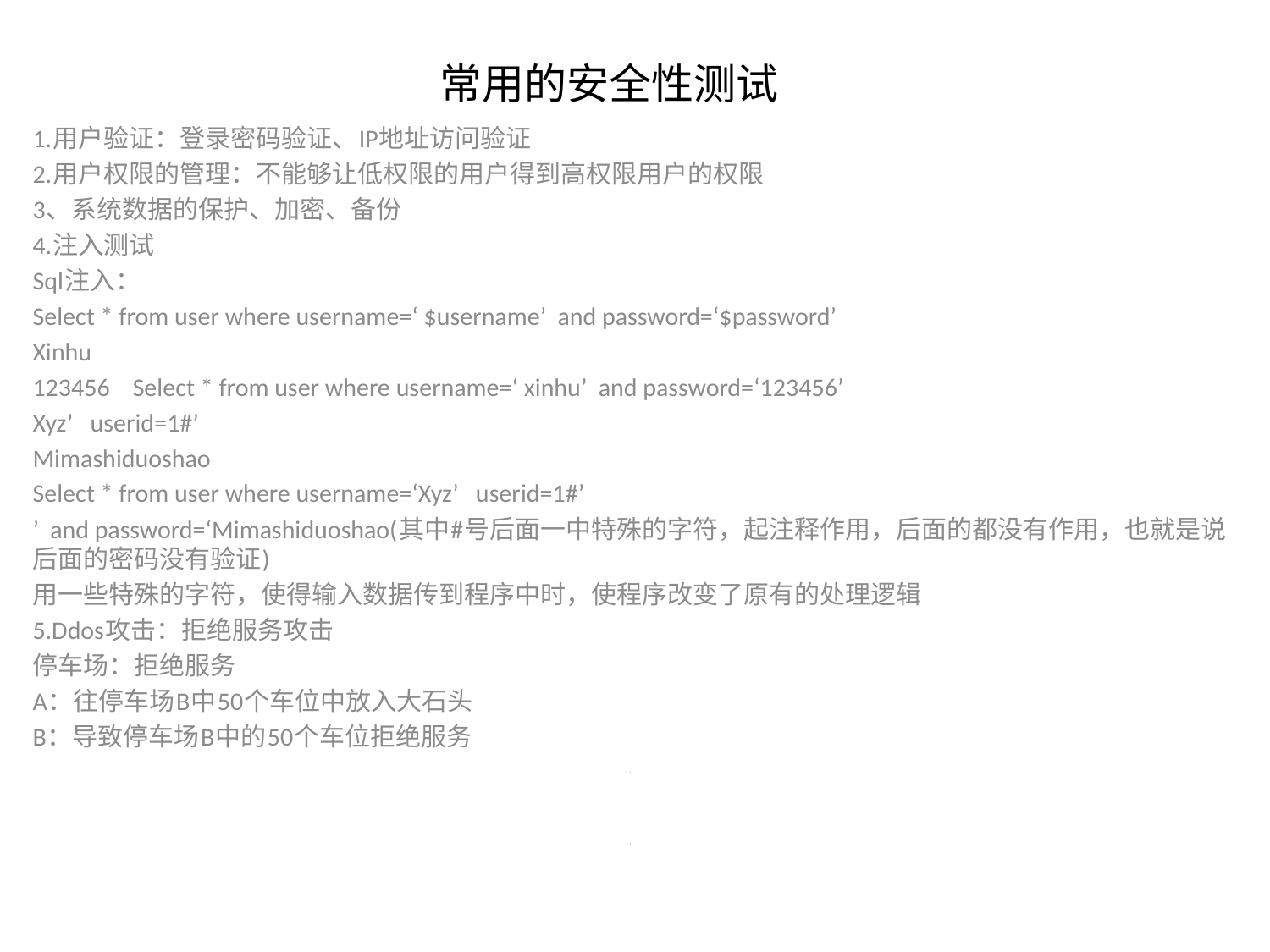

# 常用的安全性测试
1.用户验证：登录密码验证、IP地址访问验证
2.用户权限的管理：不能够让低权限的用户得到高权限用户的权限
3、系统数据的保护、加密、备份
4.注入测试
Sql注入：
Select * from user where username=‘ $username’  and password=‘$password’
Xinhu
123456    Select * from user where username=‘ xinhu’  and password=‘123456’
Xyz’   userid=1#’
Mimashiduoshao
Select * from user where username=‘Xyz’   userid=1#’
’  and password=‘Mimashiduoshao(其中#号后面一中特殊的字符，起注释作用，后面的都没有作用，也就是说后面的密码没有验证)
用一些特殊的字符，使得输入数据传到程序中时，使程序改变了原有的处理逻辑
5.Ddos攻击：拒绝服务攻击
停车场：拒绝服务
A：往停车场B中50个车位中放入大石头
B：导致停车场B中的50个车位拒绝服务

’

’